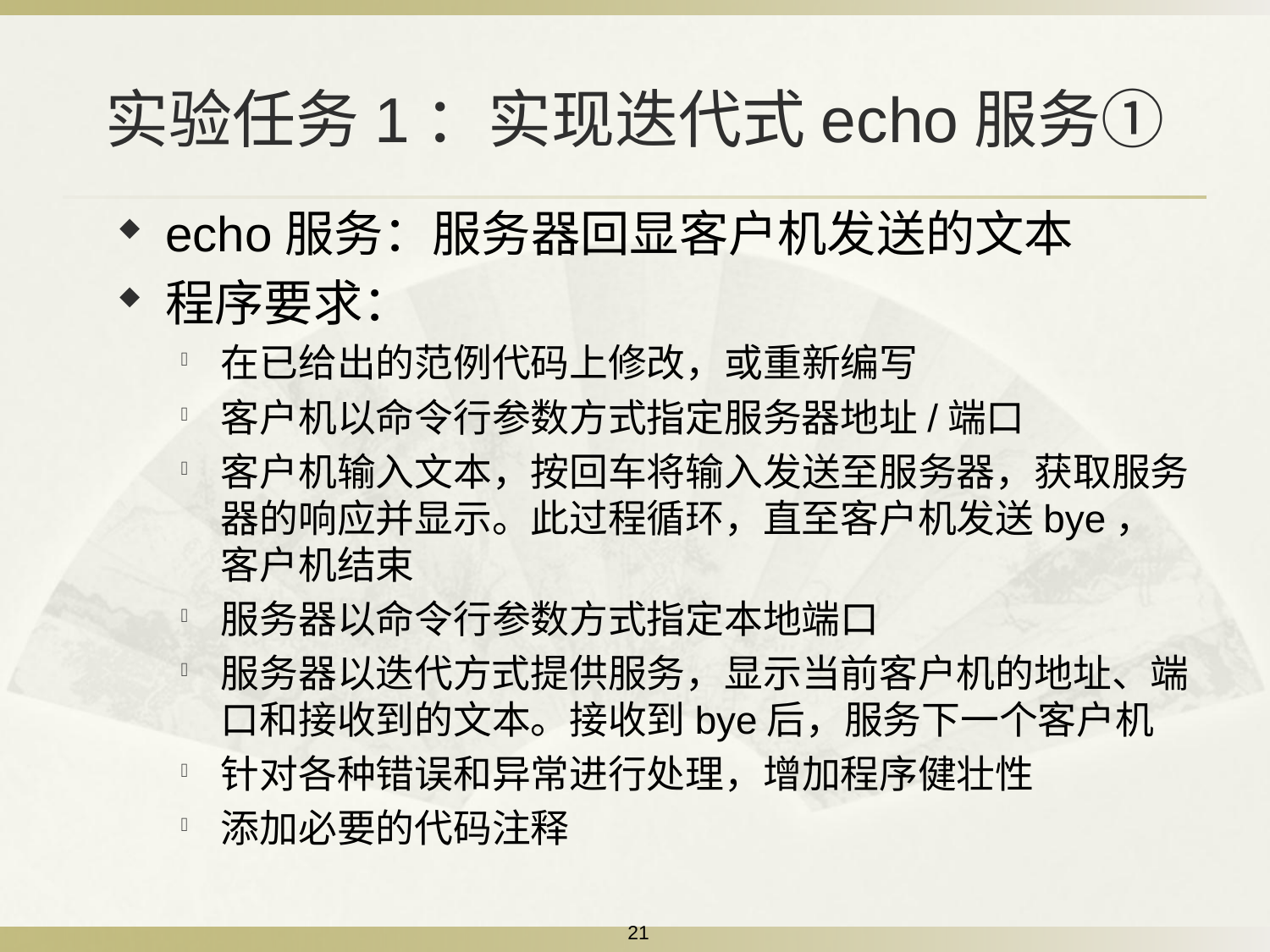

# 实验任务1：实现迭代式echo服务①
echo服务：服务器回显客户机发送的文本
程序要求：
在已给出的范例代码上修改，或重新编写
客户机以命令行参数方式指定服务器地址/端口
客户机输入文本，按回车将输入发送至服务器，获取服务器的响应并显示。此过程循环，直至客户机发送bye，客户机结束
服务器以命令行参数方式指定本地端口
服务器以迭代方式提供服务，显示当前客户机的地址、端口和接收到的文本。接收到bye后，服务下一个客户机
针对各种错误和异常进行处理，增加程序健壮性
添加必要的代码注释
21